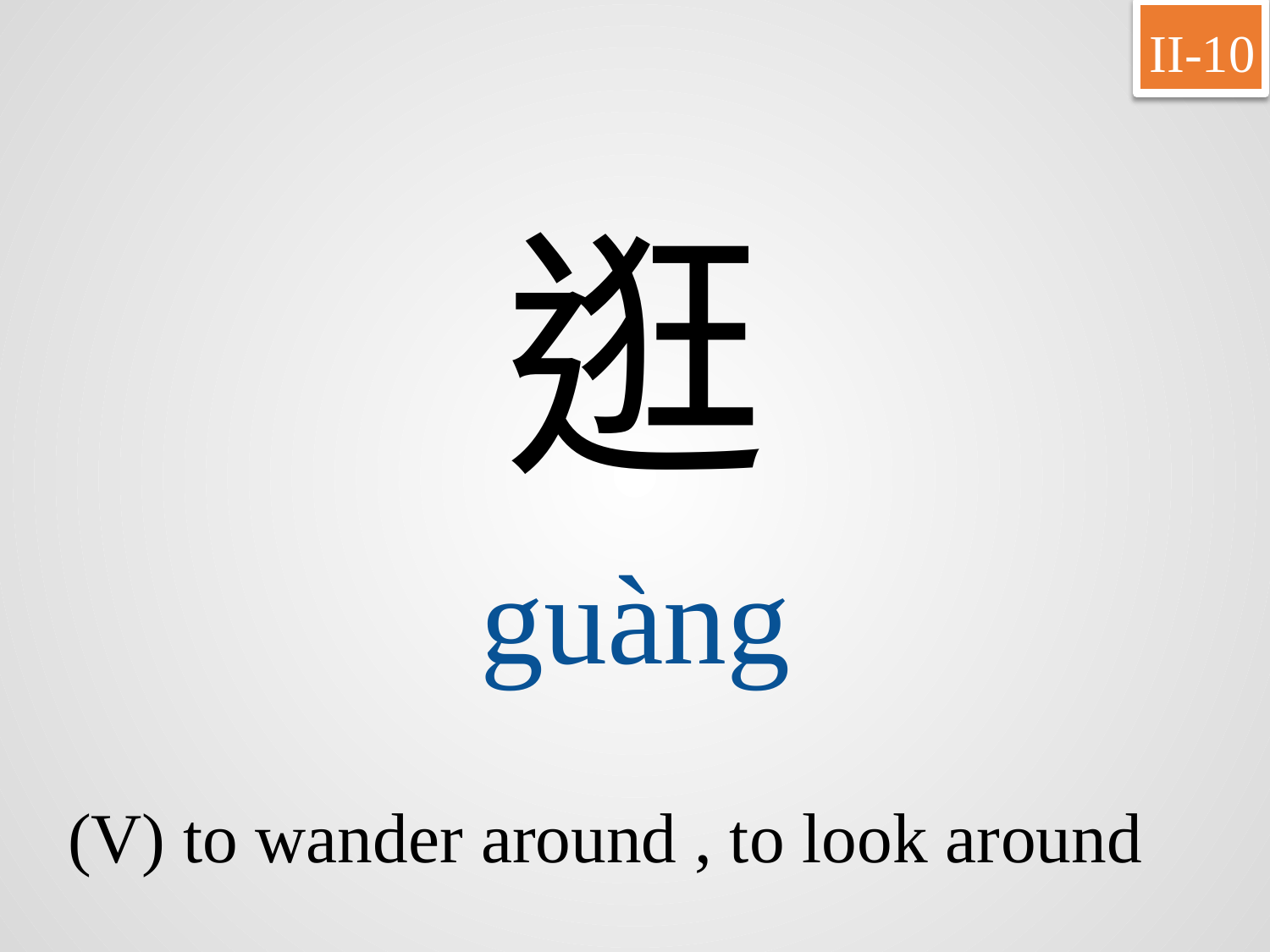

II-10

逛
guàng
(V) to wander around , to look around